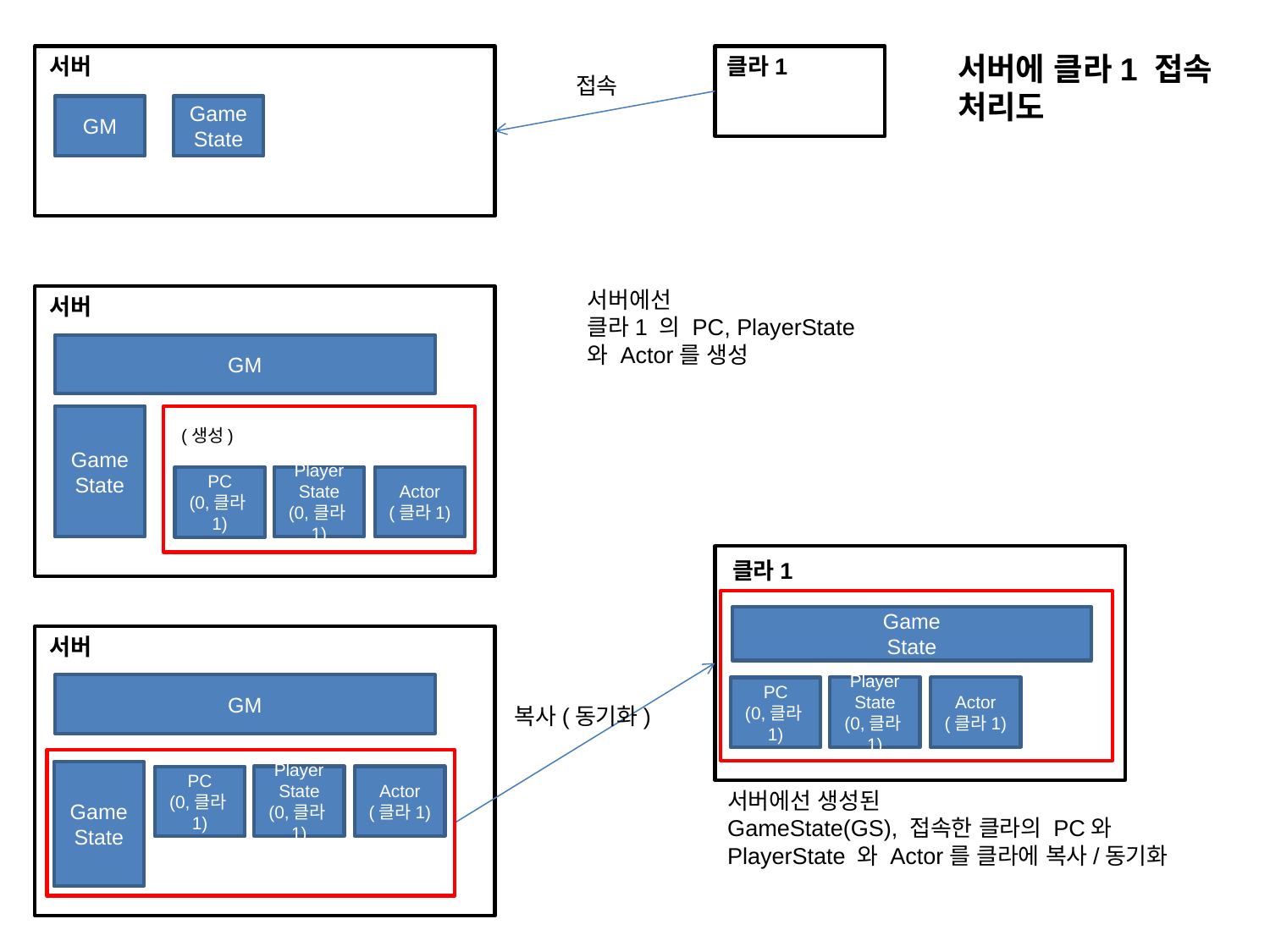

서버에 클라1 접속
처리도

서버

클라1
접속
GM
Game
State
서버에선
클라1 의 PC, PlayerState 와 Actor를 생성

서버
GM
Game
State

(생성)
Player
State
(0,클라1)
Actor
(클라1)
PC
(0,클라1)

클라1

Game
State

서버
GM
Player
State
(0,클라1)
Actor
(클라1)
PC
(0,클라1)
복사(동기화)

Game
State
Player
State
(0,클라1)
Actor
(클라1)
PC
(0,클라1)
서버에선 생성된
GameState(GS), 접속한 클라의 PC와
PlayerState 와 Actor를 클라에 복사/동기화